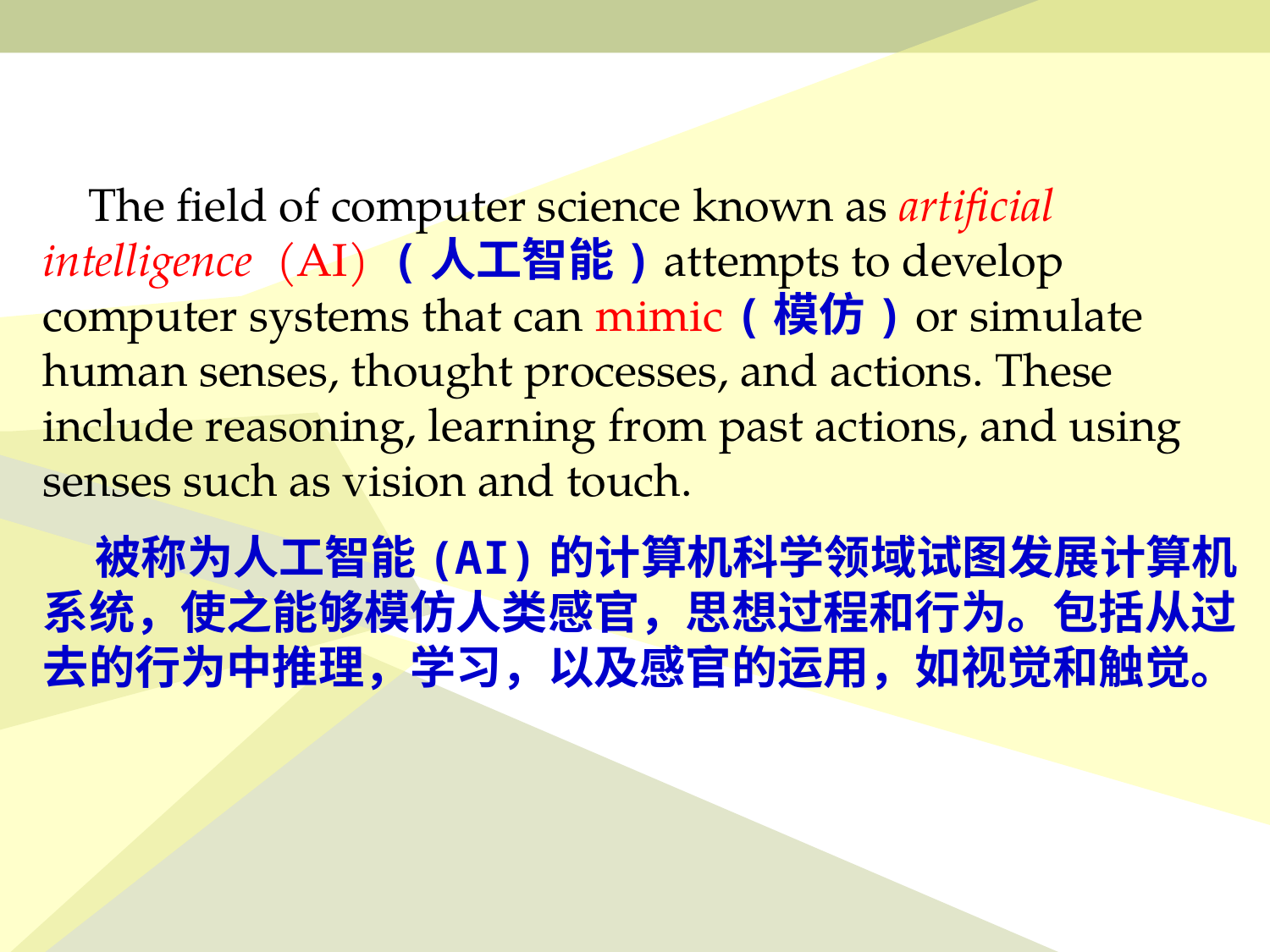

The field of computer science known as artificial intelligence  (AI)  (人工智能) attempts to develop computer systems that can mimic (模仿) or simulate human senses, thought processes, and actions. These include reasoning, learning from past actions, and using senses such as vision and touch.
    被称为人工智能(AI)的计算机科学领域试图发展计算机系统，使之能够模仿人类感官，思想过程和行为。包括从过去的行为中推理，学习，以及感官的运用，如视觉和触觉。